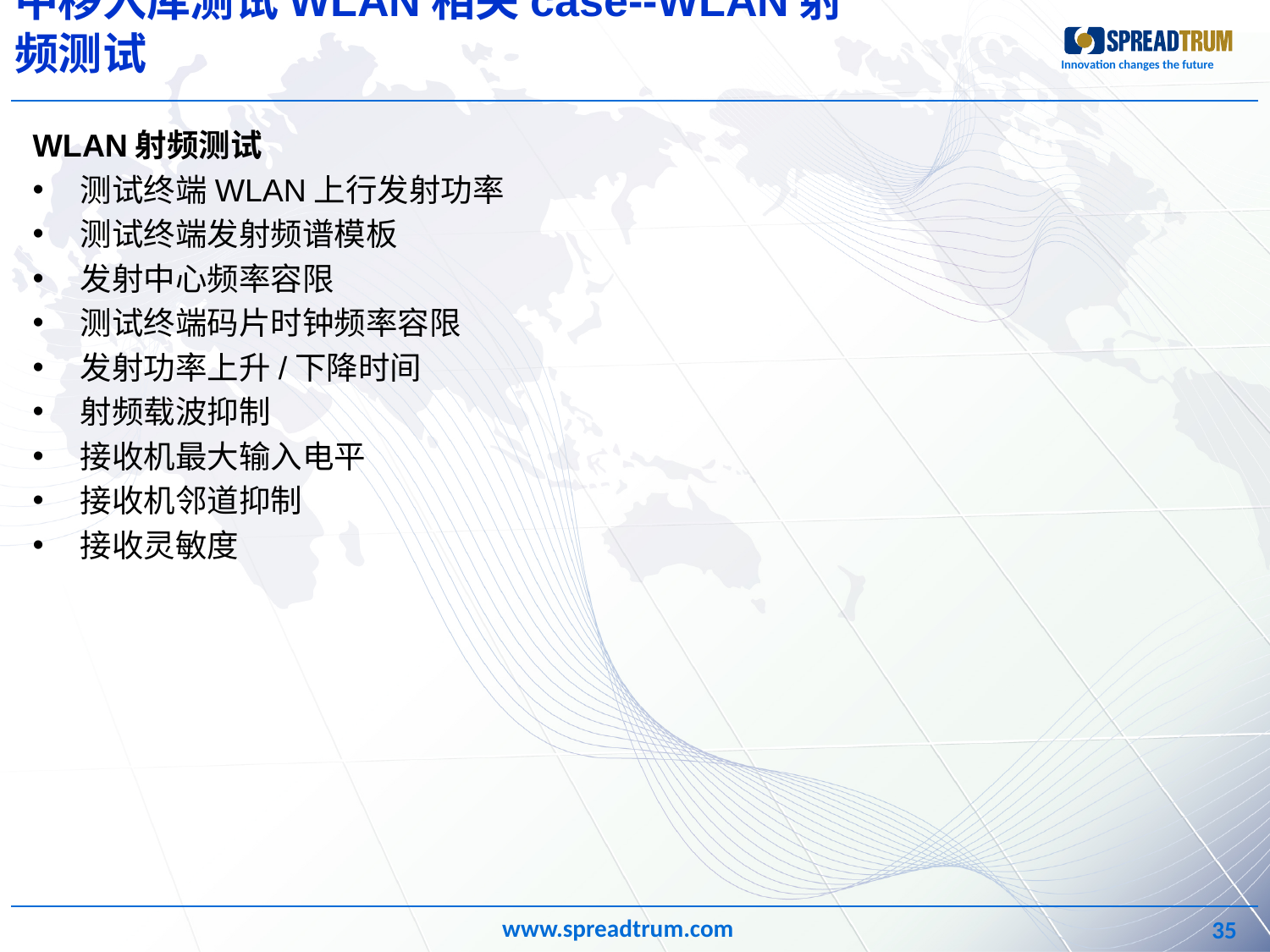

# 中移入库测试WLAN相关case--WLAN射频测试
WLAN射频测试
测试终端WLAN上行发射功率
测试终端发射频谱模板
发射中心频率容限
测试终端码片时钟频率容限
发射功率上升/下降时间
射频载波抑制
接收机最大输入电平
接收机邻道抑制
接收灵敏度